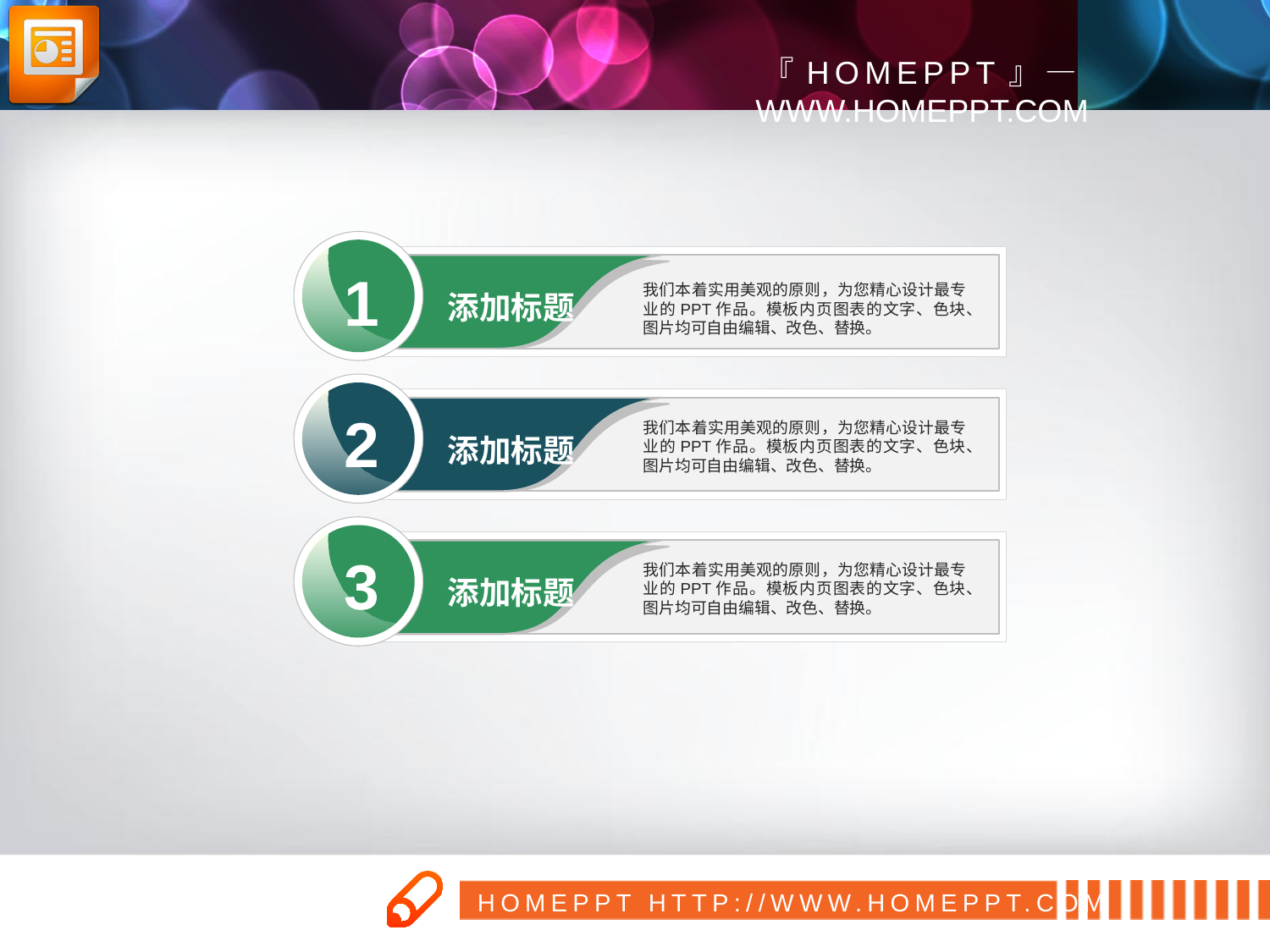

1
我们本着实用美观的原则，为您精心设计最专业的PPT作品。模板内页图表的文字、色块、图片均可自由编辑、改色、替换。
添加标题

2
我们本着实用美观的原则，为您精心设计最专业的PPT作品。模板内页图表的文字、色块、图片均可自由编辑、改色、替换。
添加标题

3
我们本着实用美观的原则，为您精心设计最专业的PPT作品。模板内页图表的文字、色块、图片均可自由编辑、改色、替换。
添加标题